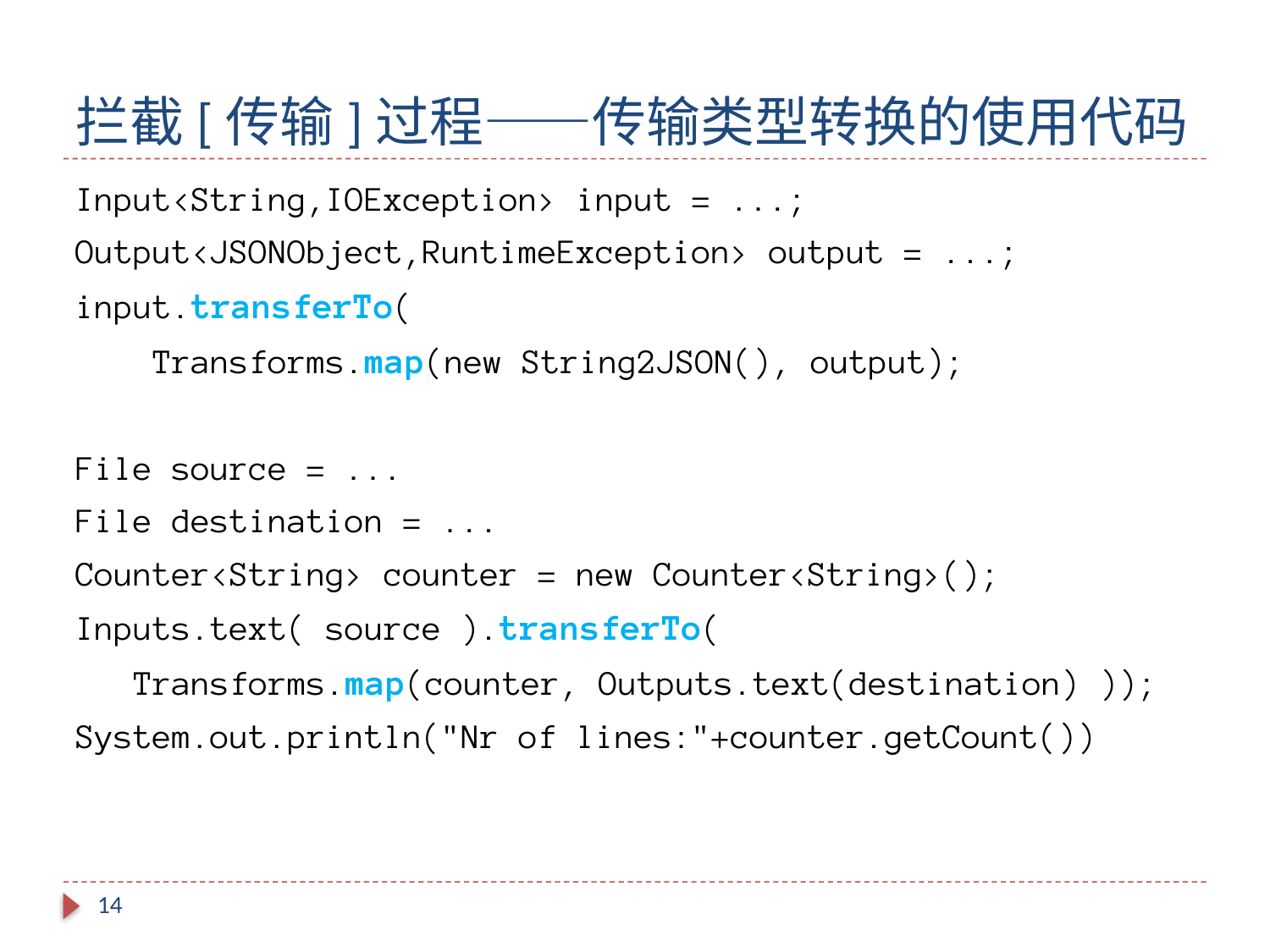

# 拦截[传输]过程——传输类型转换的使用代码
Input<String,IOException> input = ...;
Output<JSONObject,RuntimeException> output = ...;
input.transferTo(
    Transforms.map(new String2JSON(), output);

File source = ...
File destination = ...
Counter<String> counter = new Counter<String>();
Inputs.text( source ).transferTo(
   Transforms.map(counter, Outputs.text(destination) ));
System.out.println("Nr of lines:"+counter.getCount())

14